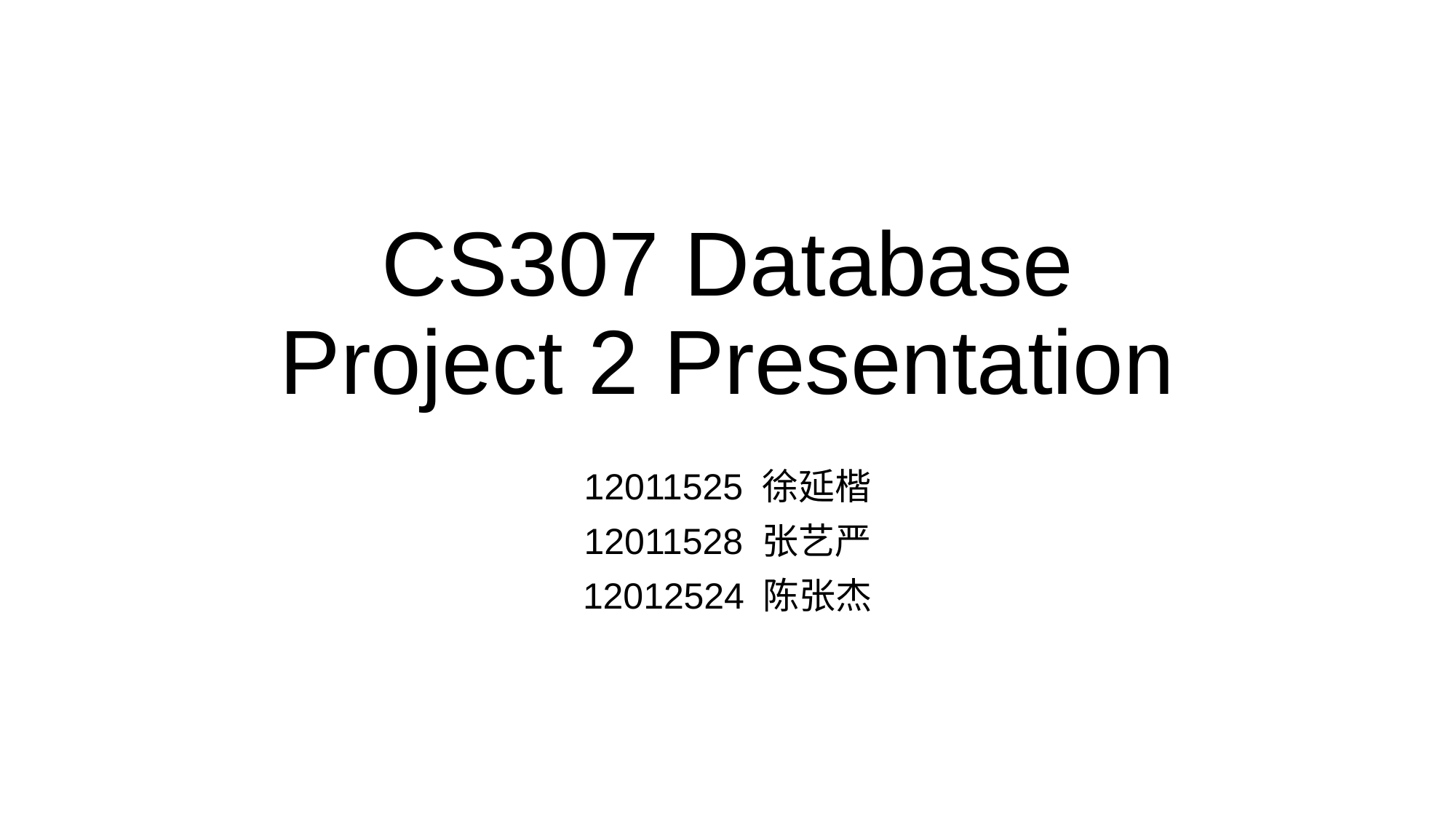

# CS307 Database Project 2 Presentation
12011525 徐延楷
12011528 张艺严
12012524 陈张杰